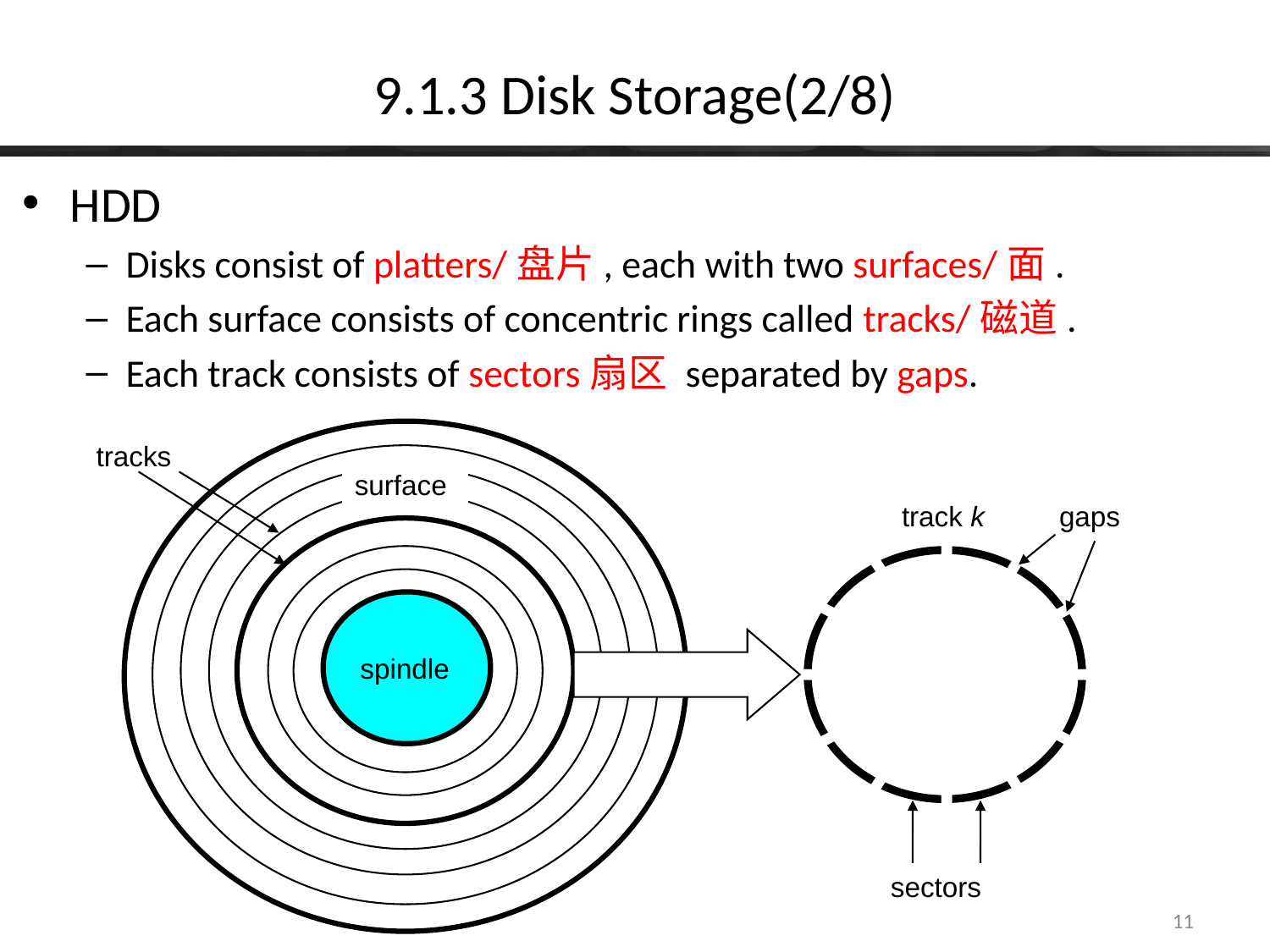

# 9.1.3 Disk Storage(2/8)
HDD
Disks consist of platters/盘片, each with two surfaces/面.
Each surface consists of concentric rings called tracks/磁道.
Each track consists of sectors扇区 separated by gaps.

tracks

surface

track k

gaps

spindle

sectors
11